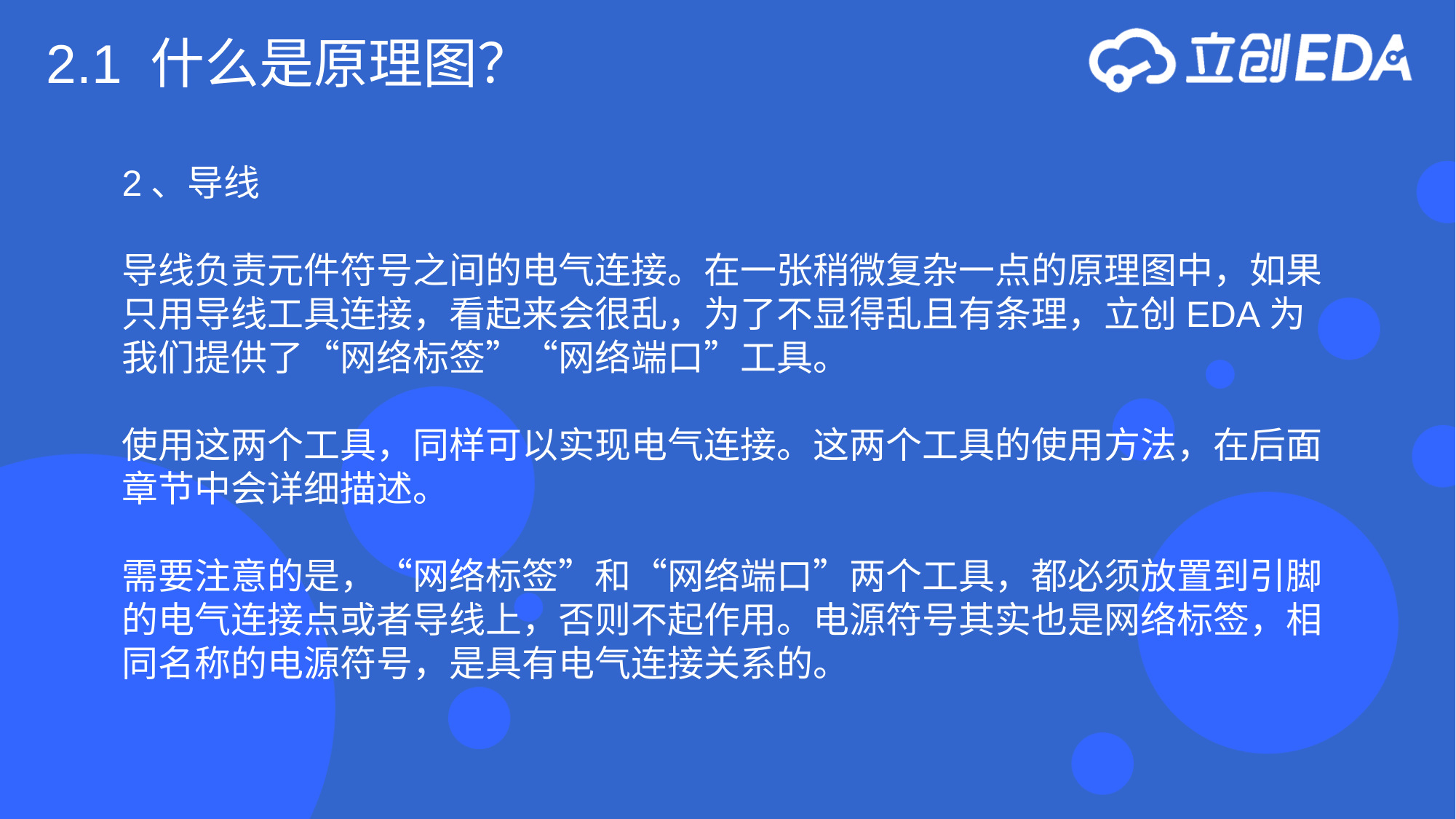

2.1 什么是原理图？
2、导线

导线负责元件符号之间的电气连接。在一张稍微复杂一点的原理图中，如果只用导线工具连接，看起来会很乱，为了不显得乱且有条理，立创EDA为我们提供了“网络标签”“网络端口”工具。

使用这两个工具，同样可以实现电气连接。这两个工具的使用方法，在后面章节中会详细描述。

需要注意的是，“网络标签”和“网络端口”两个工具，都必须放置到引脚的电气连接点或者导线上，否则不起作用。电源符号其实也是网络标签，相同名称的电源符号，是具有电气连接关系的。